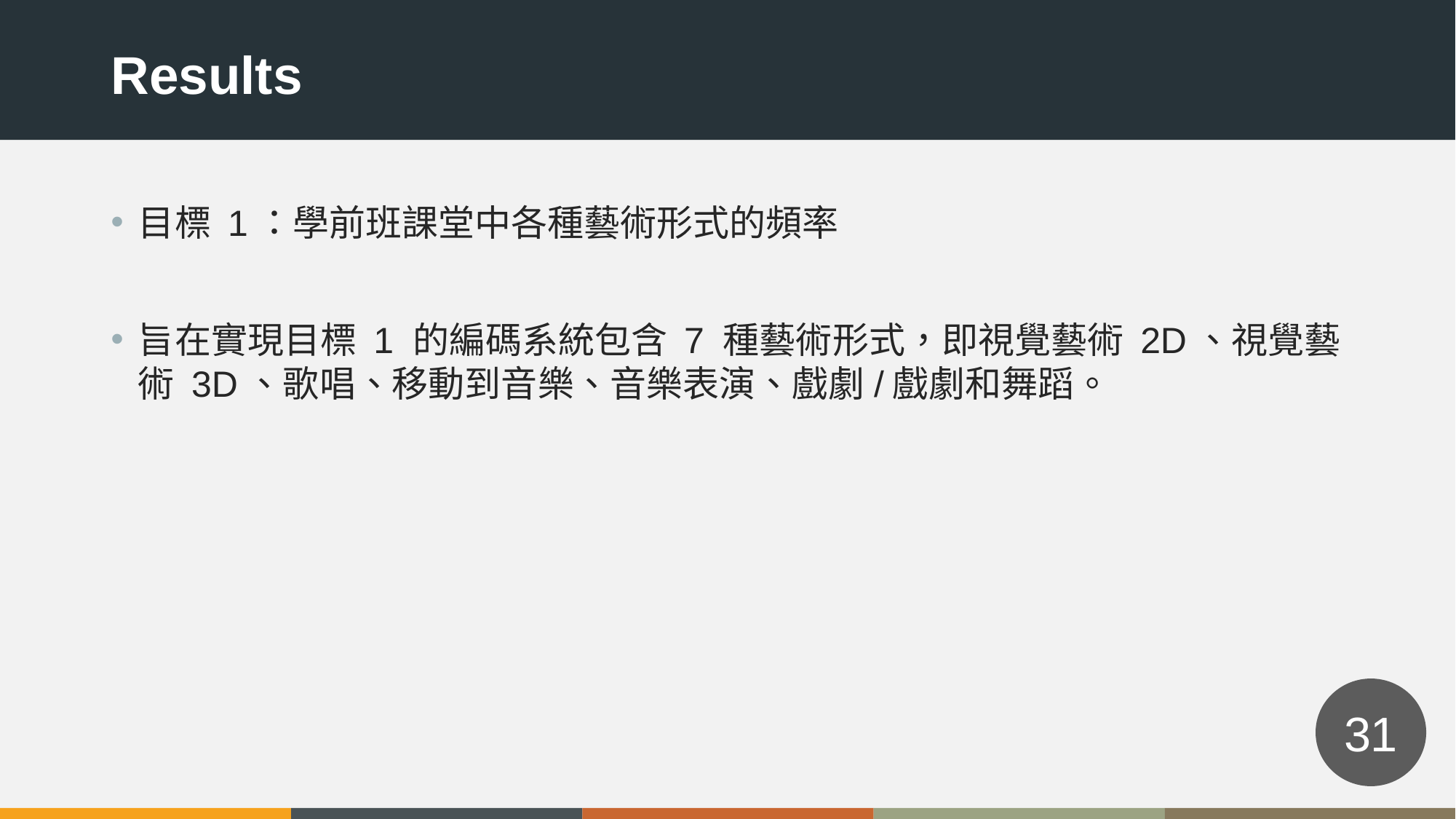

Results
目標 1：學前班課堂中各種藝術形式的頻率

旨在實現目標 1 的編碼系統包含 7 種藝術形式，即視覺藝術 2D、視覺藝術 3D、歌唱、移動到音樂、音樂表演、戲劇/戲劇和舞蹈。

31